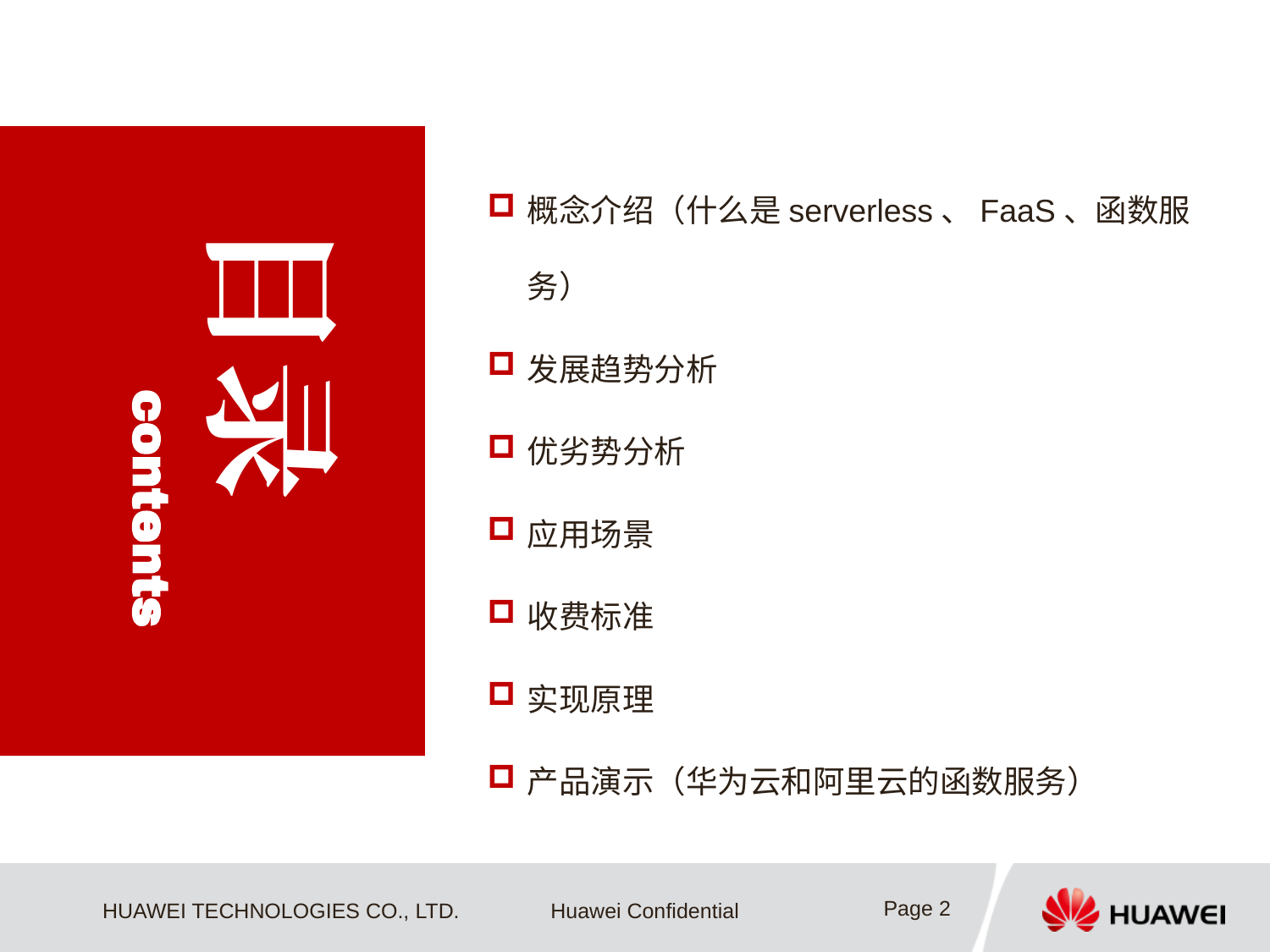

概念介绍（什么是serverless、FaaS、函数服务）
发展趋势分析
优劣势分析
应用场景
收费标准
实现原理
产品演示（华为云和阿里云的函数服务）
目录
contents

Page 2